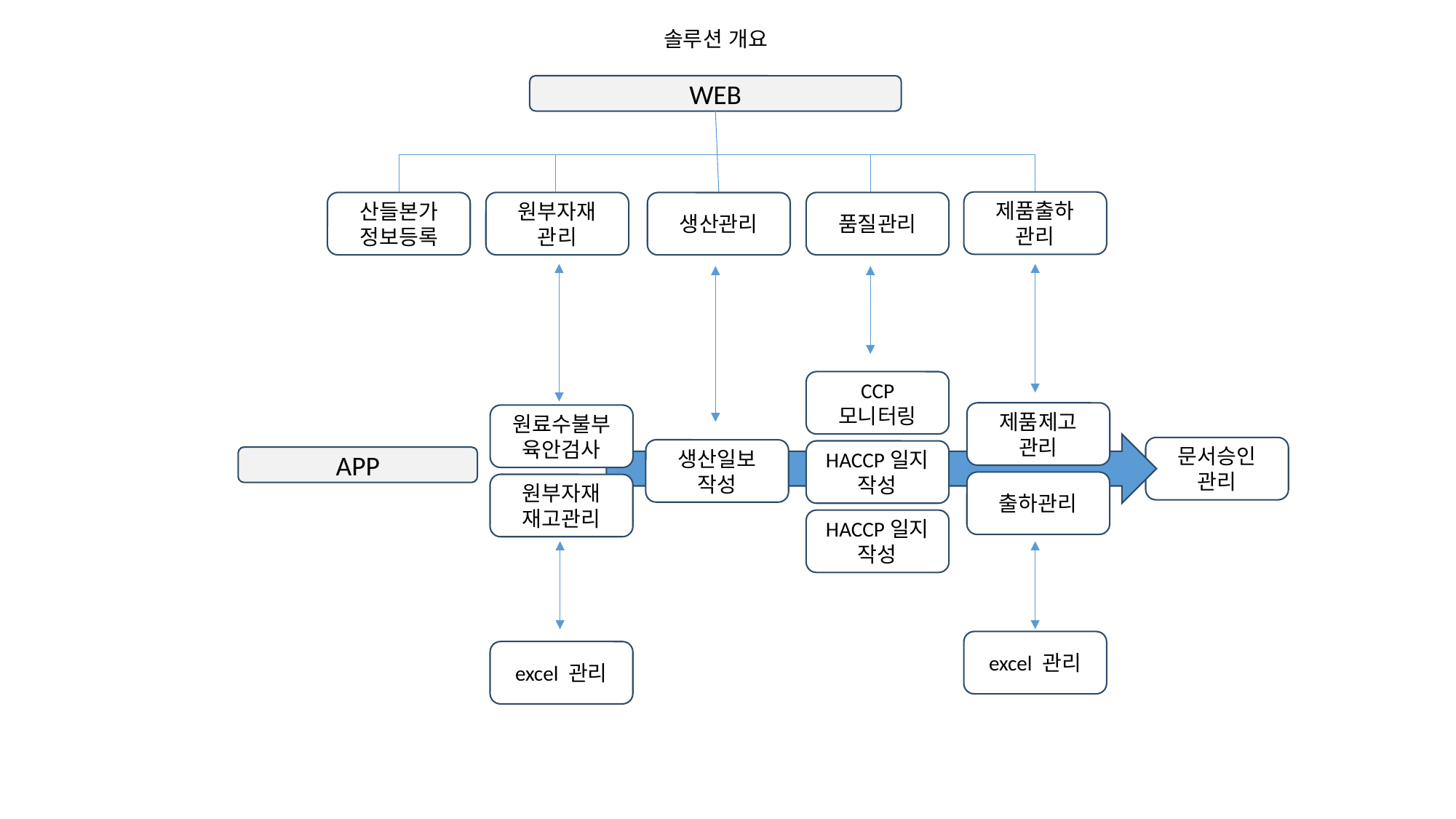

솔루션 개요
WEB
제품출하
관리
산들본가
정보등록
원부자재
관리
품질관리
생산관리
CCP
모니터링
제품제고
관리
원료수불부
육안검사

문서승인
관리
생산일보
작성
HACCP일지
작성
APP
출하관리
원부자재
재고관리
HACCP일지
작성
excel 관리
excel 관리